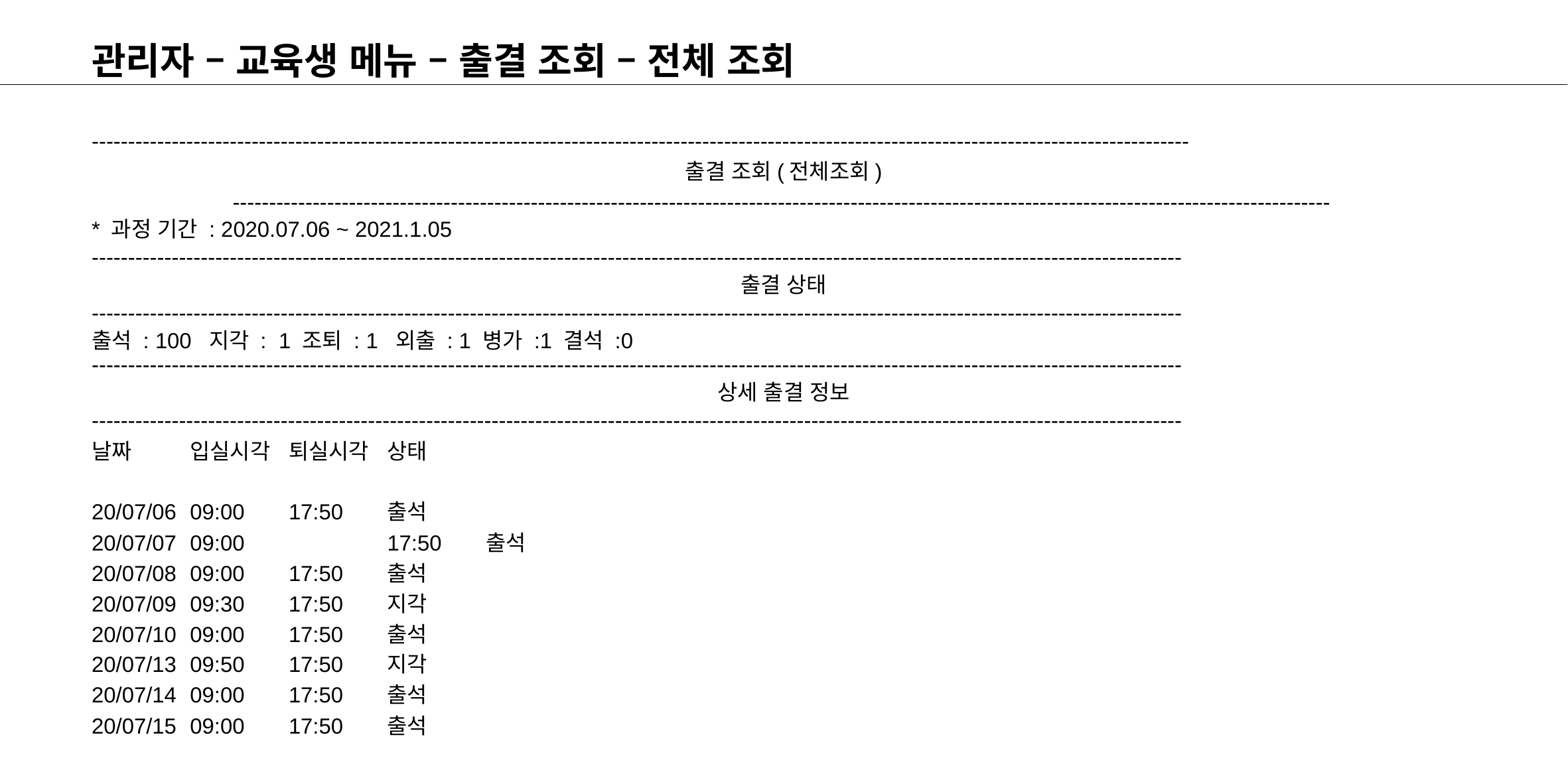

# 관리자 – 교육생 메뉴 – 출결 조회 – 전체 조회
-------------------------------------------------------------------------------------------------------------------------------------------------------
출결 조회(전체조회)
-------------------------------------------------------------------------------------------------------------------------------------------------------
* 과정 기간 : 2020.07.06 ~ 2021.1.05
------------------------------------------------------------------------------------------------------------------------------------------------------
출결 상태
------------------------------------------------------------------------------------------------------------------------------------------------------
출석 : 100  지각 :  1 조퇴 : 1  외출 : 1 병가 :1 결석 :0 ------------------------------------------------------------------------------------------------------------------------------------------------------
상세 출결 정보
------------------------------------------------------------------------------------------------------------------------------------------------------
날짜		입실시각		퇴실시각		상태

20/07/06		09:00		17:50		출석
20/07/07		09:00	 	17:50 		출석
20/07/08		09:00 		17:50 		출석
20/07/09		09:30		17:50 		지각
20/07/10		09:00 		17:50 		출석
20/07/13		09:50		17:50 		지각
20/07/14		09:00 		17:50 		출석
20/07/15		09:00 		17:50 		출석